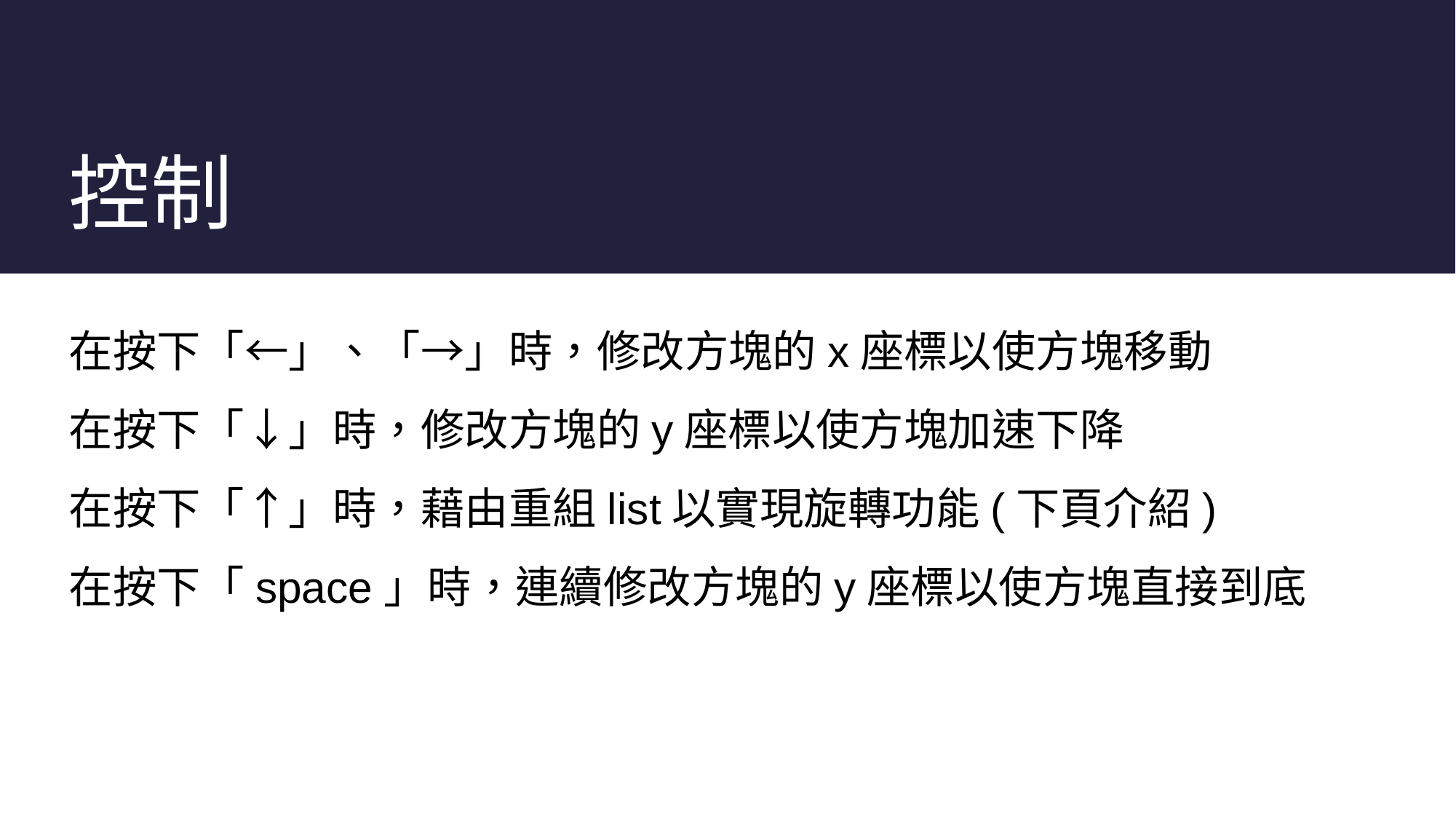

# 控制
在按下「←」、「→」時，修改方塊的x座標以使方塊移動
在按下「↓」時，修改方塊的y座標以使方塊加速下降
在按下「↑」時，藉由重組list以實現旋轉功能(下頁介紹)
在按下「space」時，連續修改方塊的y座標以使方塊直接到底